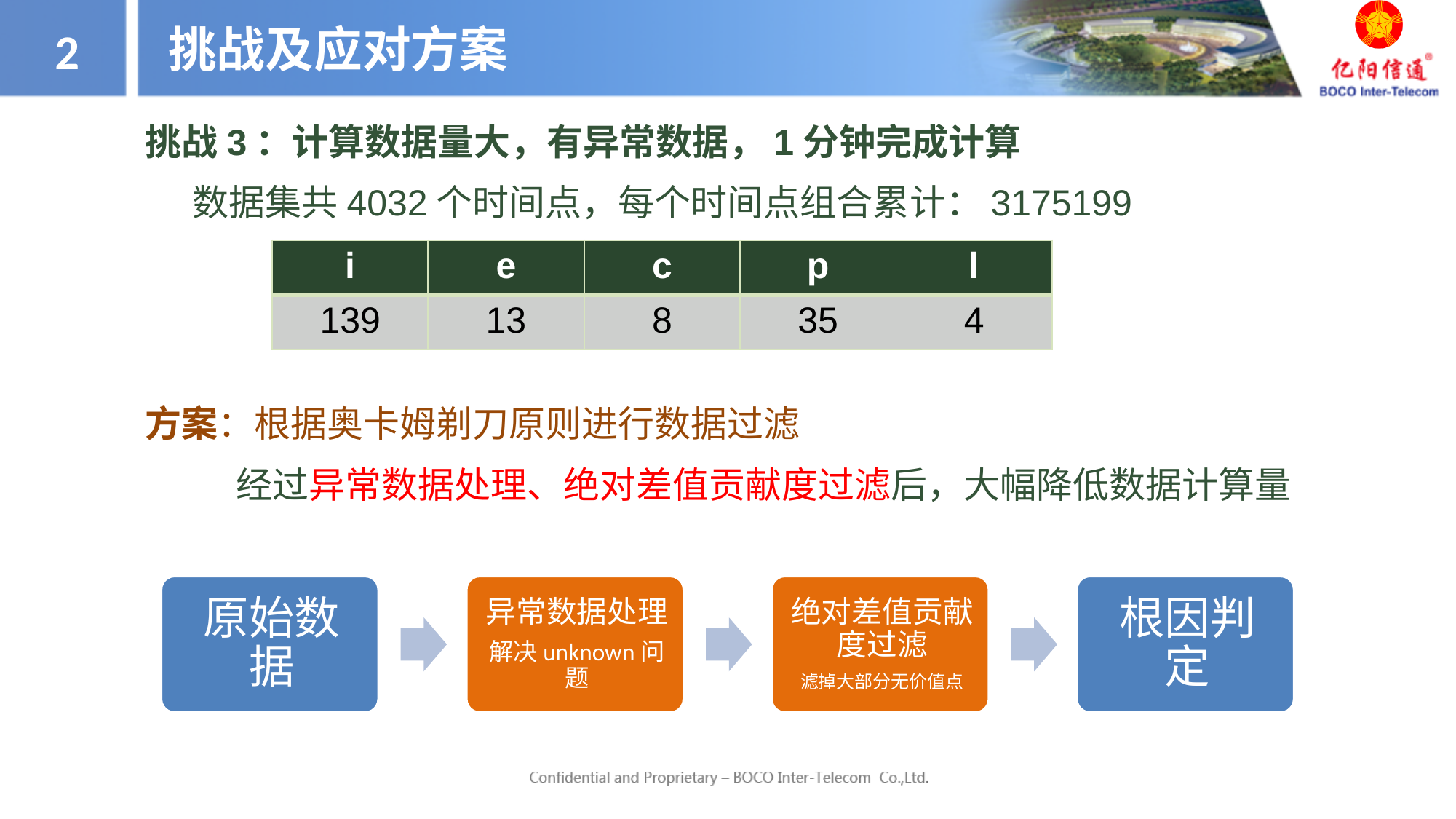

挑战及应对方案
2
挑战3：计算数据量大，有异常数据，1分钟完成计算
数据集共4032个时间点，每个时间点组合累计：3175199
| i | e | c | p | l |
| --- | --- | --- | --- | --- |
| 139 | 13 | 8 | 35 | 4 |
方案：根据奥卡姆剃刀原则进行数据过滤

          经过异常数据处理、绝对差值贡献度过滤后，大幅降低数据计算量
原始数据

异常数据处理
解决unknown问题

绝对差值贡献度过滤
滤掉大部分无价值点

根因判定